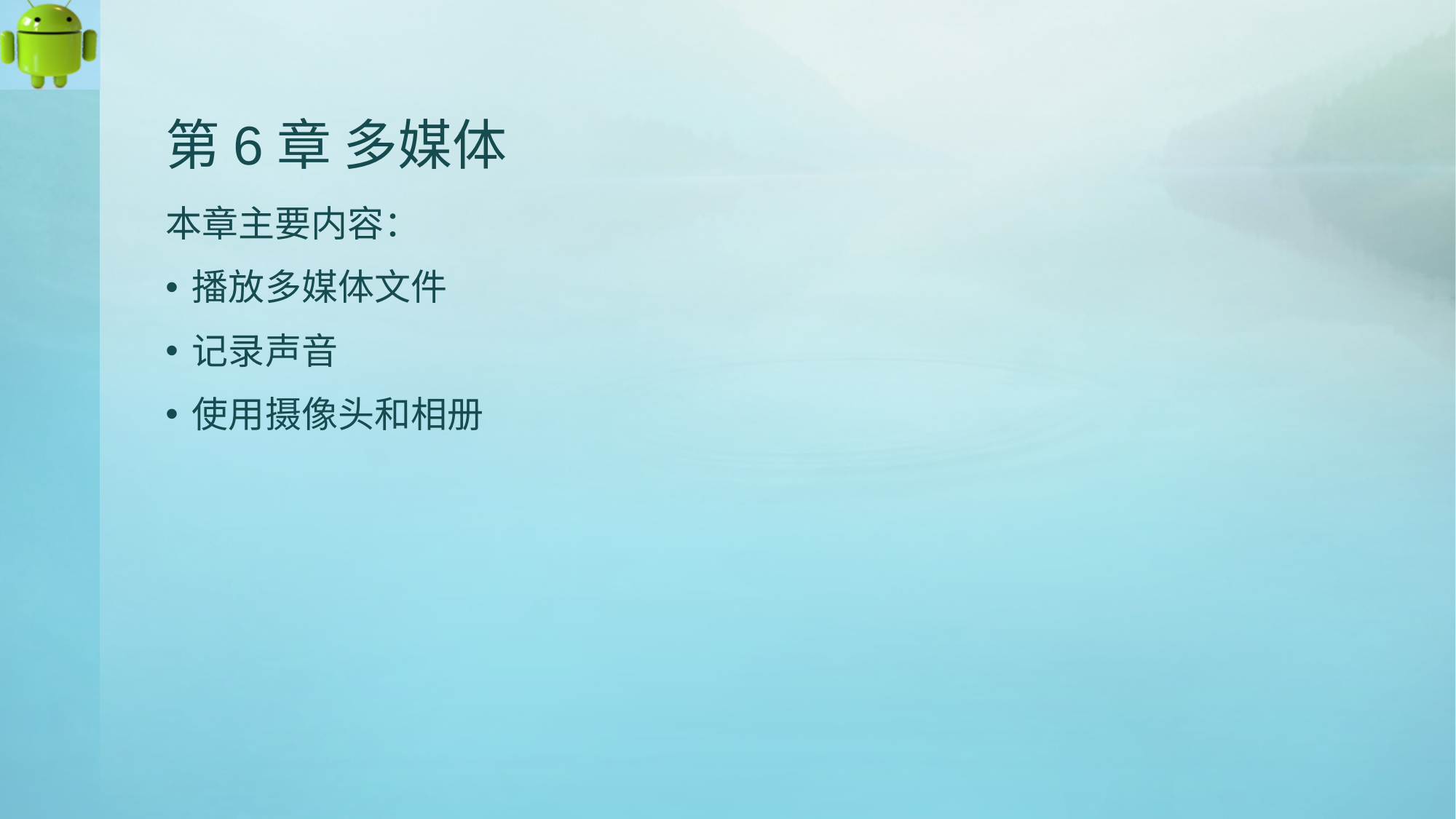

# 第6章 多媒体
本章主要内容：
播放多媒体文件
记录声音
使用摄像头和相册